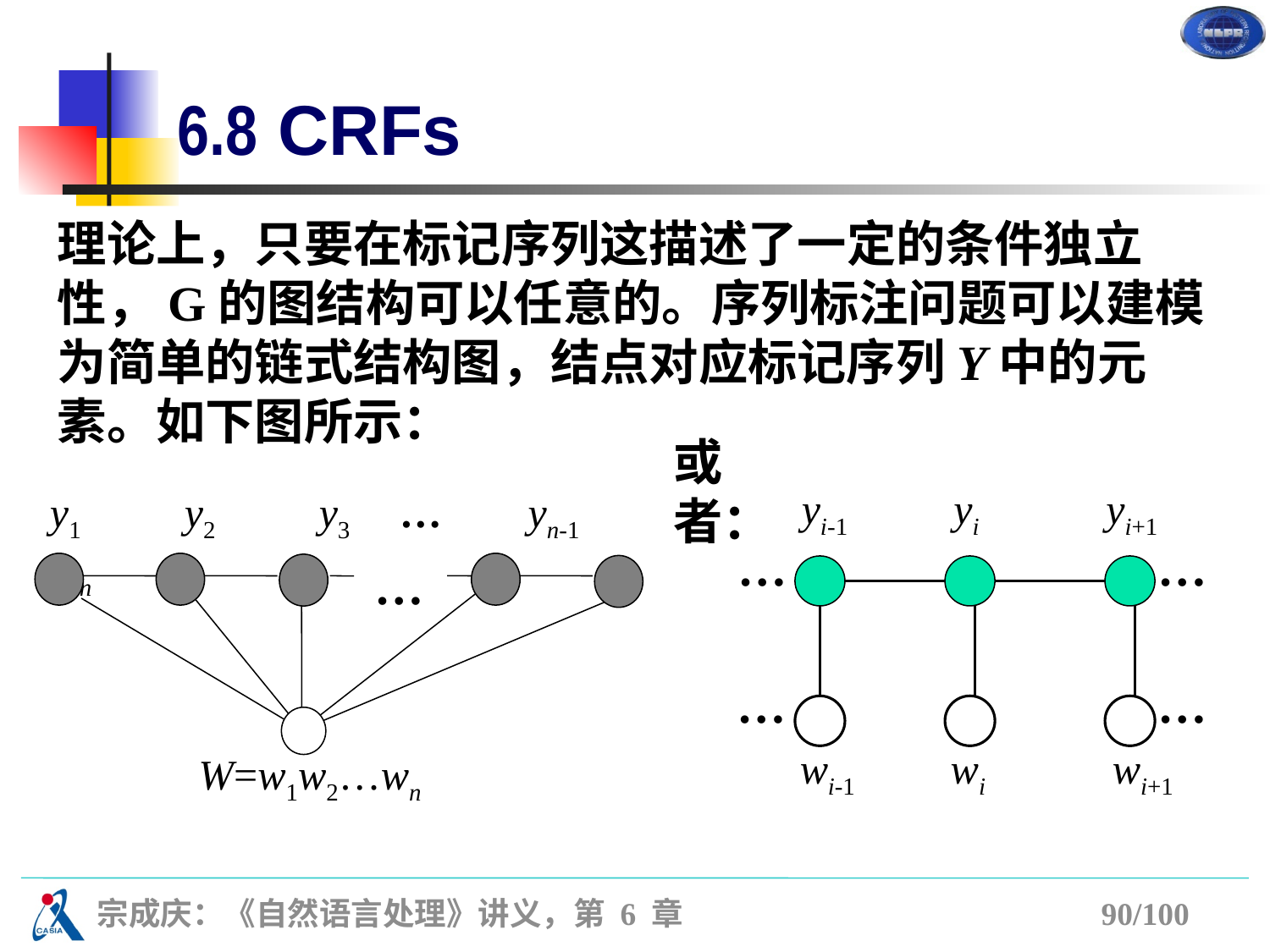

# 6.8 CRFs
理论上，只要在标记序列这描述了一定的条件独立性，G的图结构可以任意的。序列标注问题可以建模为简单的链式结构图，结点对应标记序列Y中的元素。如下图所示：
或者：

y1          y2          y3     …        yn-1         yn

…
W=w1w2…wn
       yi-1          yi            yi+1
…
…

…
…

    wi-1         wi            wi+1